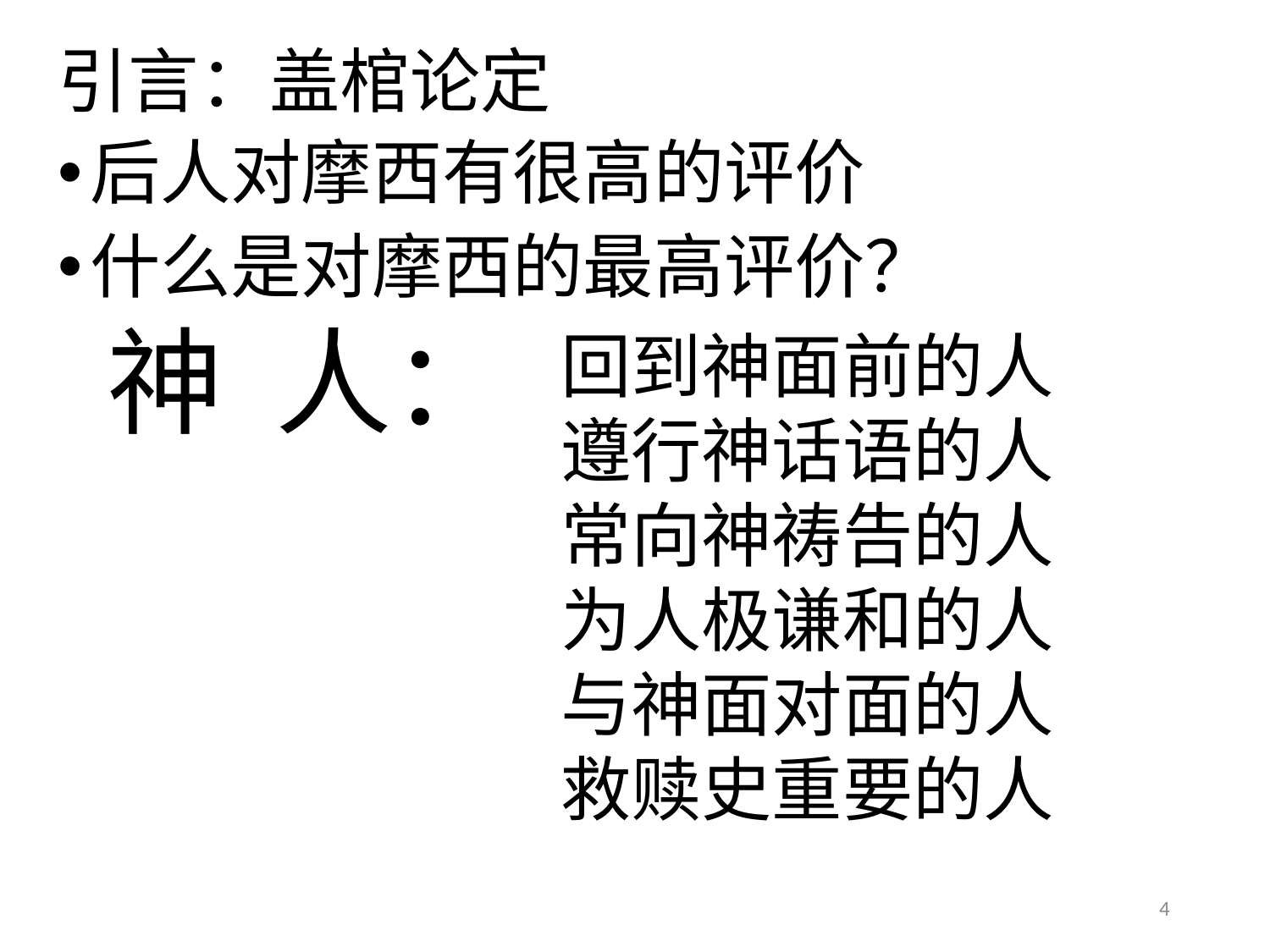

# 引言：盖棺论定
后人对摩西有很高的评价
什么是对摩西的最高评价？
  神  人：
回到神面前的人
遵行神话语的人
常向神祷告的人
为人极谦和的人
与神面对面的人
救赎史重要的人
4